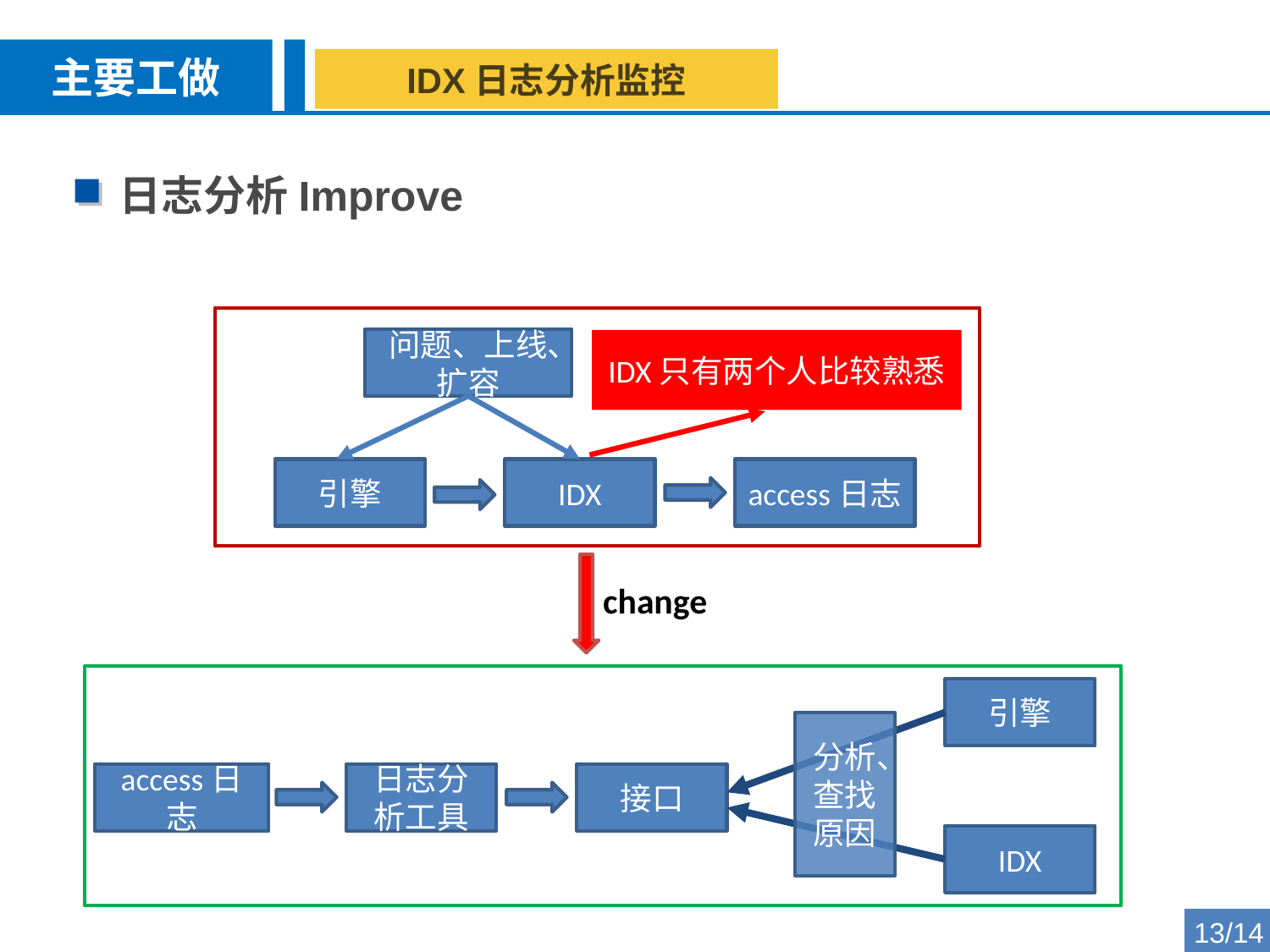

主要工做

IDX日志分析监控
日志分析Improve

问题、上线、扩容
IDX只有两个人比较熟悉
引擎
IDX
access日志

change

引擎
分析、查找原因
access日志
日志分析工具
接口

IDX
13/14